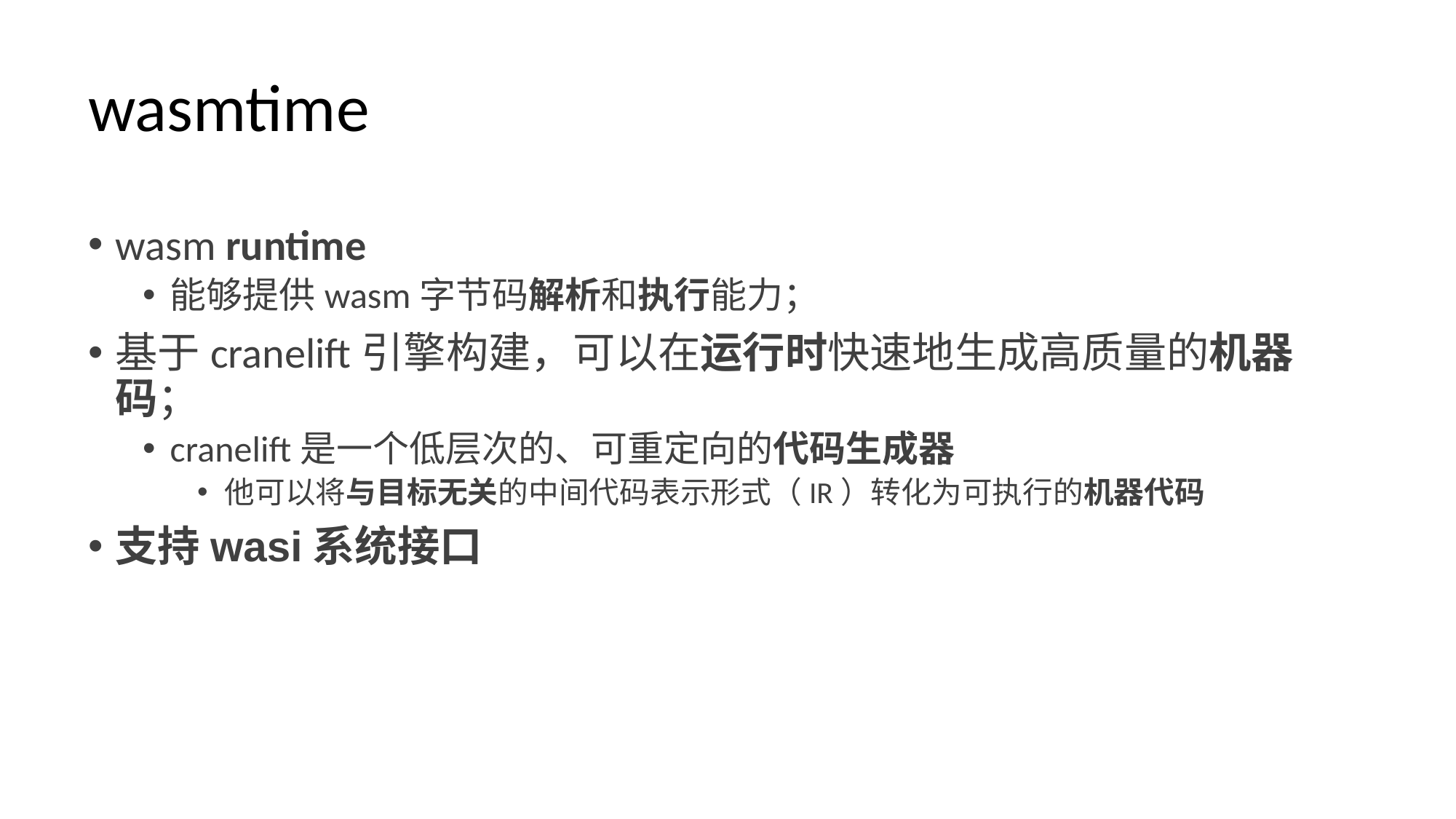

# wasmtime
wasm runtime
能够提供wasm字节码解析和执行能力；
基于cranelift引擎构建，可以在运行时快速地生成高质量的机器码；
cranelift是一个低层次的、可重定向的代码生成器
他可以将与目标无关的中间代码表示形式（IR）转化为可执行的机器代码
支持wasi系统接口